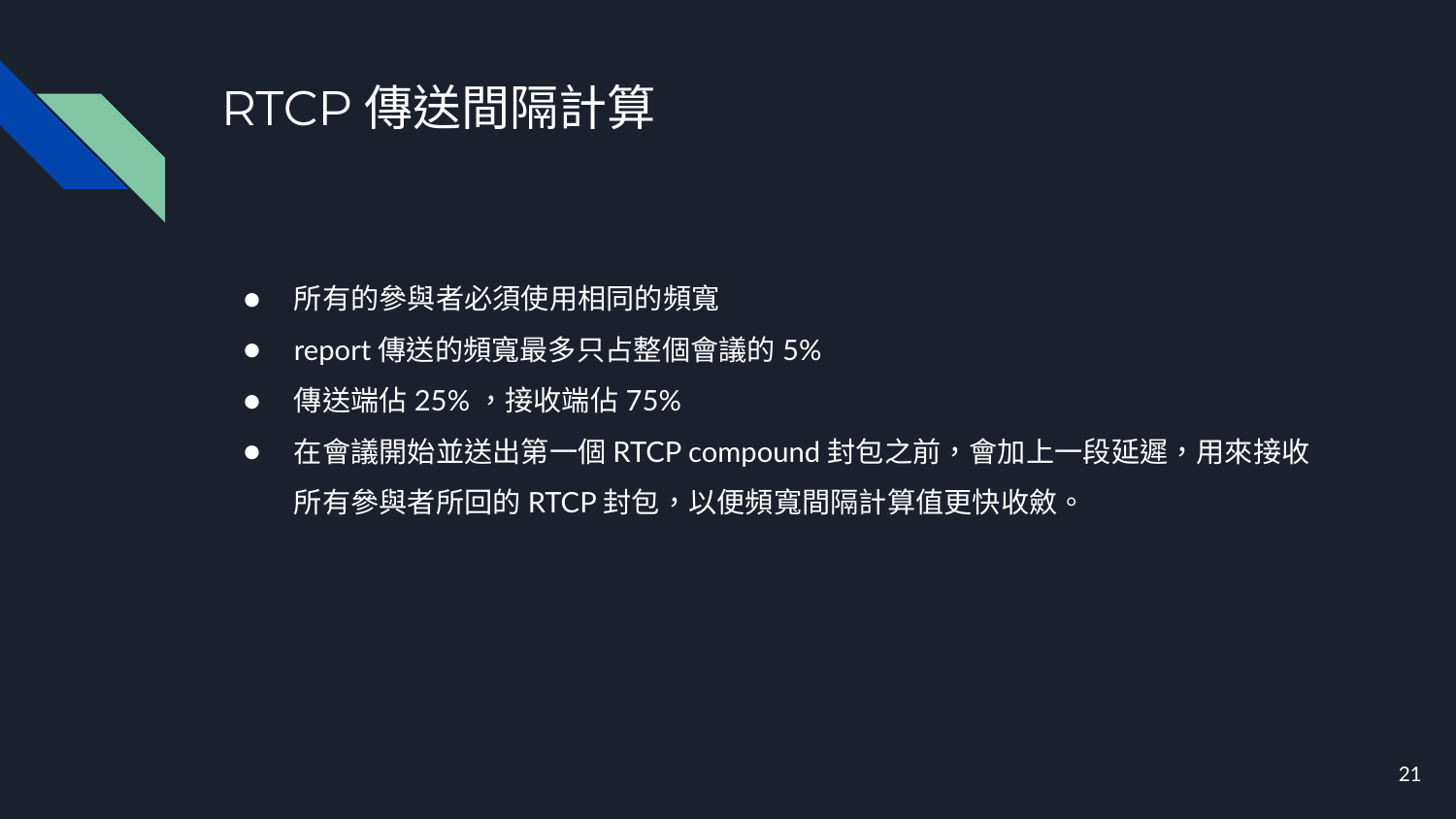

# RTCP傳送間隔計算

所有的參與者必須使用相同的頻寬
report傳送的頻寬最多只占整個會議的5%
傳送端佔25%，接收端佔75%
在會議開始並送出第一個RTCP compound封包之前，會加上一段延遲，用來接收所有參與者所回的RTCP封包，以便頻寬間隔計算值更快收斂。
21